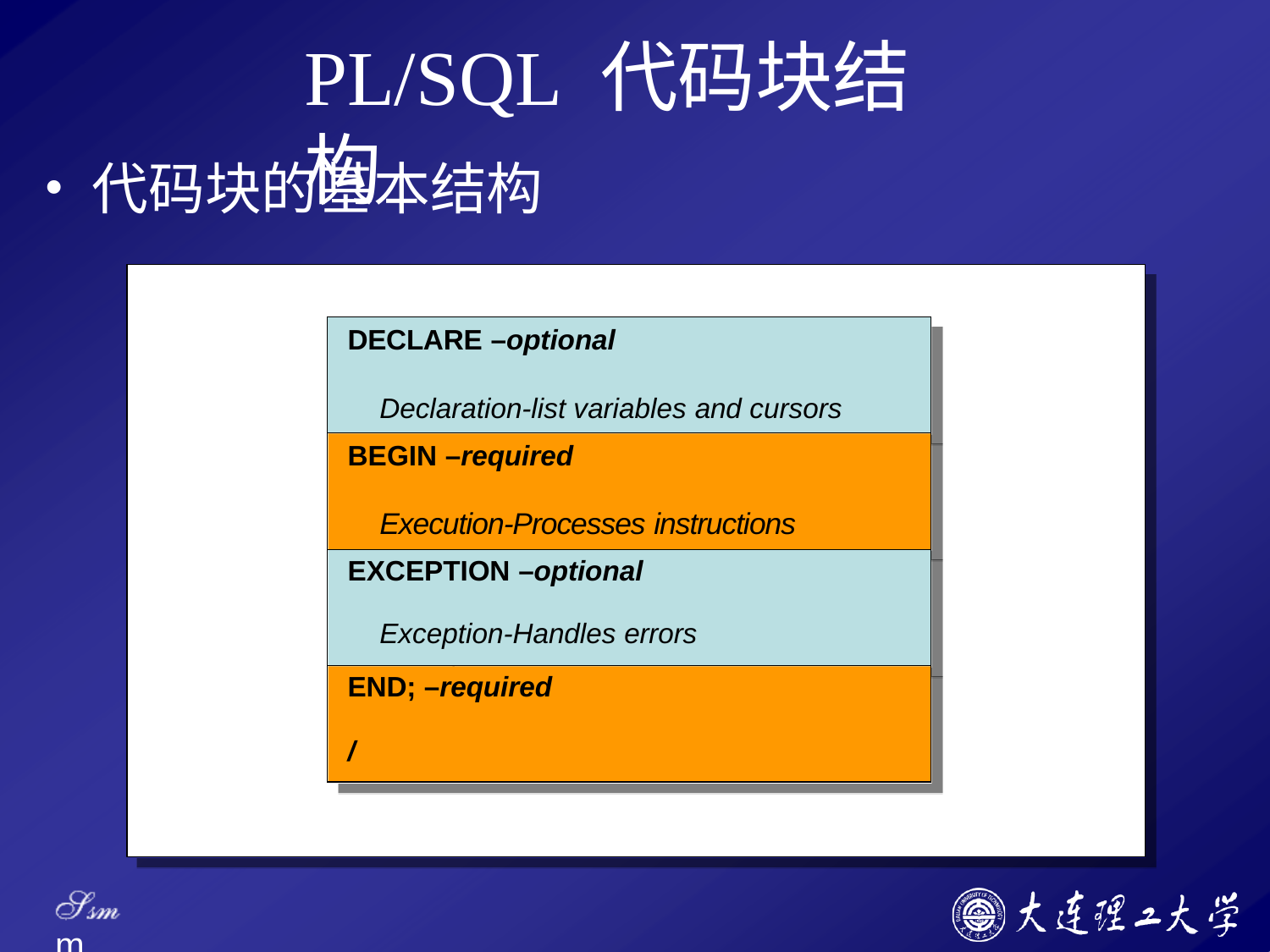

# PL/SQL 代码块结构
代码块的基本结构

| DECLARE –optional Declaration-list variables and cursors |
| --- |
| BEGIN –required Execution-Processes instructions |
| EXCEPTION –optional Exception-Handles errors |
| END; –required / |

Ssm